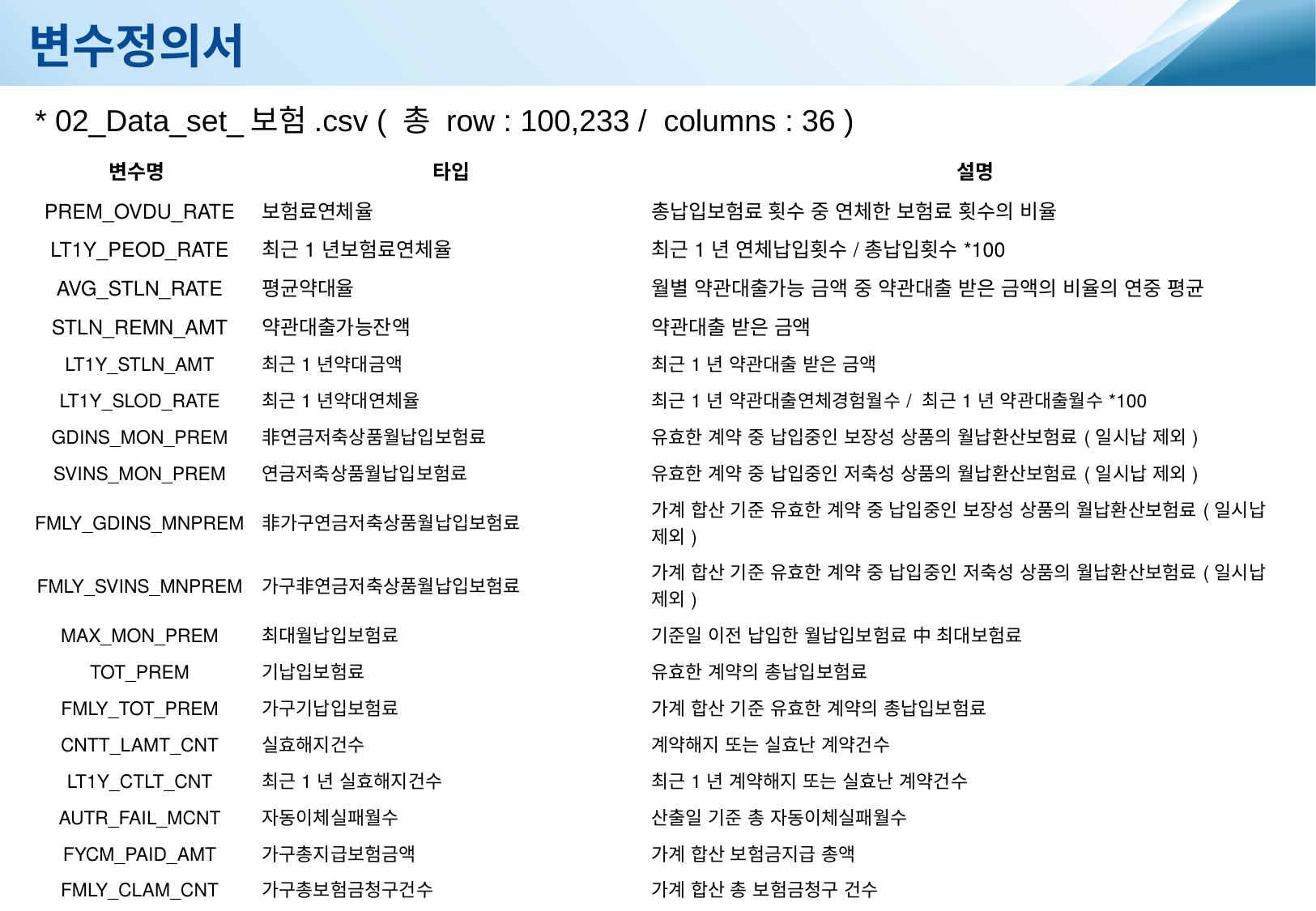

변수정의서
* 02_Data_set_보험.csv ( 총 row : 100,233 /  columns : 36 )
| 변수명 | 타입 | 설명 |
| --- | --- | --- |
| PREM\_OVDU\_RATE | 보험료연체율 | 총납입보험료 횟수 중 연체한 보험료 횟수의 비율 |
| LT1Y\_PEOD\_RATE | 최근1년보험료연체율 | 최근1년 연체납입횟수/총납입횟수\*100 |
| AVG\_STLN\_RATE | 평균약대율 | 월별 약관대출가능 금액 중 약관대출 받은 금액의 비율의 연중 평균 |
| STLN\_REMN\_AMT | 약관대출가능잔액 | 약관대출 받은 금액 |
| LT1Y\_STLN\_AMT | 최근1년약대금액 | 최근1년 약관대출 받은 금액 |
| LT1Y\_SLOD\_RATE | 최근1년약대연체율 | 최근1년 약관대출연체경험월수/ 최근1년 약관대출월수\*100 |
| GDINS\_MON\_PREM | 非연금저축상품월납입보험료 | 유효한 계약 중 납입중인 보장성 상품의 월납환산보험료(일시납 제외) |
| SVINS\_MON\_PREM | 연금저축상품월납입보험료 | 유효한 계약 중 납입중인 저축성 상품의 월납환산보험료(일시납 제외) |
| FMLY\_GDINS\_MNPREM | 非가구연금저축상품월납입보험료 | 가계 합산 기준 유효한 계약 중 납입중인 보장성 상품의 월납환산보험료(일시납 제외) |
| FMLY\_SVINS\_MNPREM | 가구非연금저축상품월납입보험료 | 가계 합산 기준 유효한 계약 중 납입중인 저축성 상품의 월납환산보험료(일시납 제외) |
| MAX\_MON\_PREM | 최대월납입보험료 | 기준일 이전 납입한 월납입보험료 中 최대보험료 |
| TOT\_PREM | 기납입보험료 | 유효한 계약의 총납입보험료 |
| FMLY\_TOT\_PREM | 가구기납입보험료 | 가계 합산 기준 유효한 계약의 총납입보험료 |
| CNTT\_LAMT\_CNT | 실효해지건수 | 계약해지 또는 실효난 계약건수 |
| LT1Y\_CTLT\_CNT | 최근1년 실효해지건수 | 최근1년 계약해지 또는 실효난 계약건수 |
| AUTR\_FAIL\_MCNT | 자동이체실패월수 | 산출일 기준 총 자동이체실패월수 |
| FYCM\_PAID\_AMT | 가구총지급보험금액 | 가계 합산 보험금지급 총액 |
| FMLY\_CLAM\_CNT | 가구총보험금청구건수 | 가계 합산 총 보험금청구 건수 |
| FMLY\_PLPY\_CNT | 가구만기완납경험횟수 | 가구단위 만기까지 보험료를 완납한 증번의 갯수 |